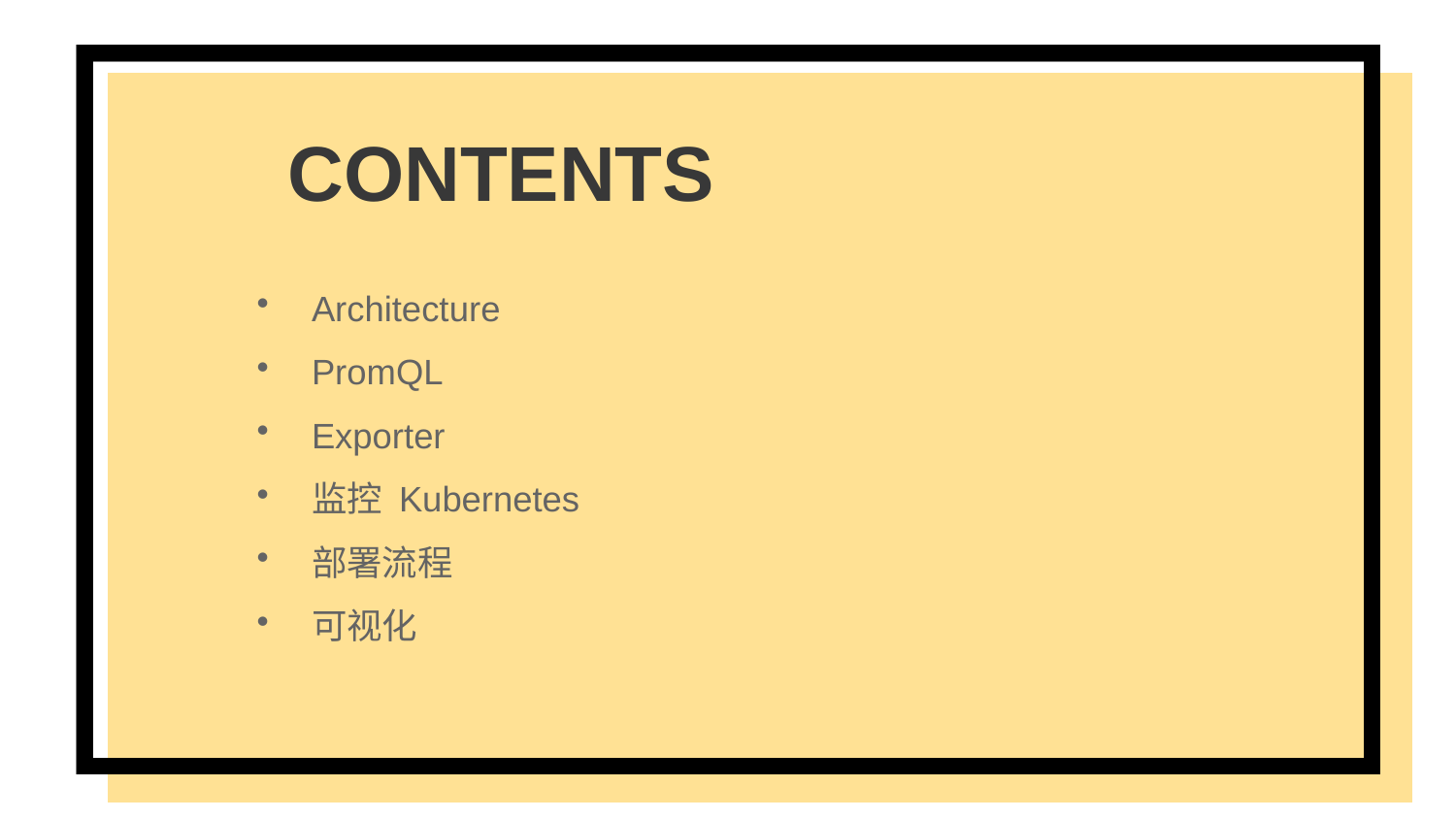

CONTENTS
Architecture
PromQL
Exporter
监控 Kubernetes
部署流程
可视化